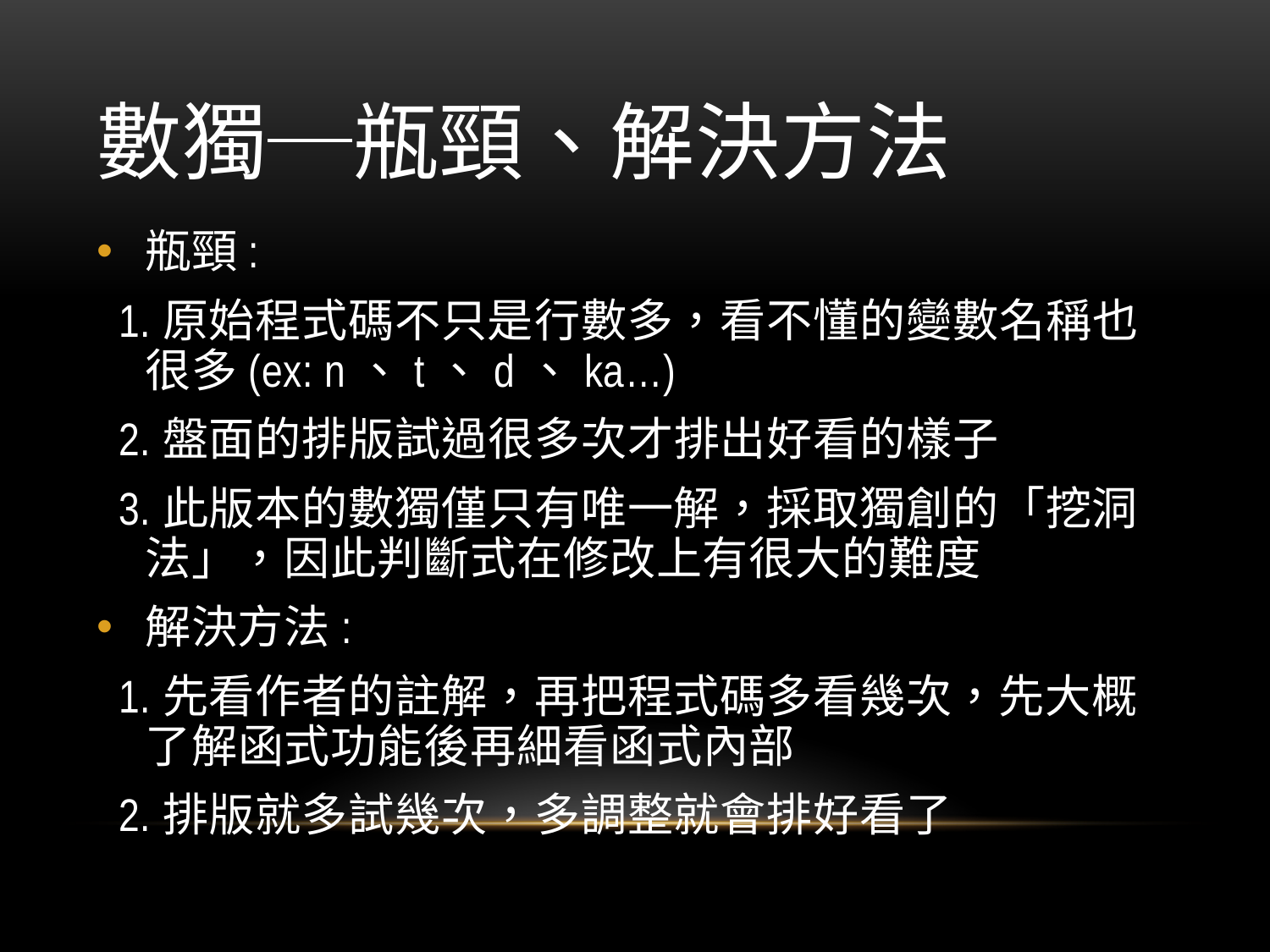

# 數獨─瓶頸、解決方法
瓶頸:
  1.原始程式碼不只是行數多，看不懂的變數名稱也很多(ex: n、t、d、ka…)
  2.盤面的排版試過很多次才排出好看的樣子
  3.此版本的數獨僅只有唯一解，採取獨創的「挖洞法」，因此判斷式在修改上有很大的難度
解決方法:
  1.先看作者的註解，再把程式碼多看幾次，先大概了解函式功能後再細看函式內部
  2.排版就多試幾次，多調整就會排好看了